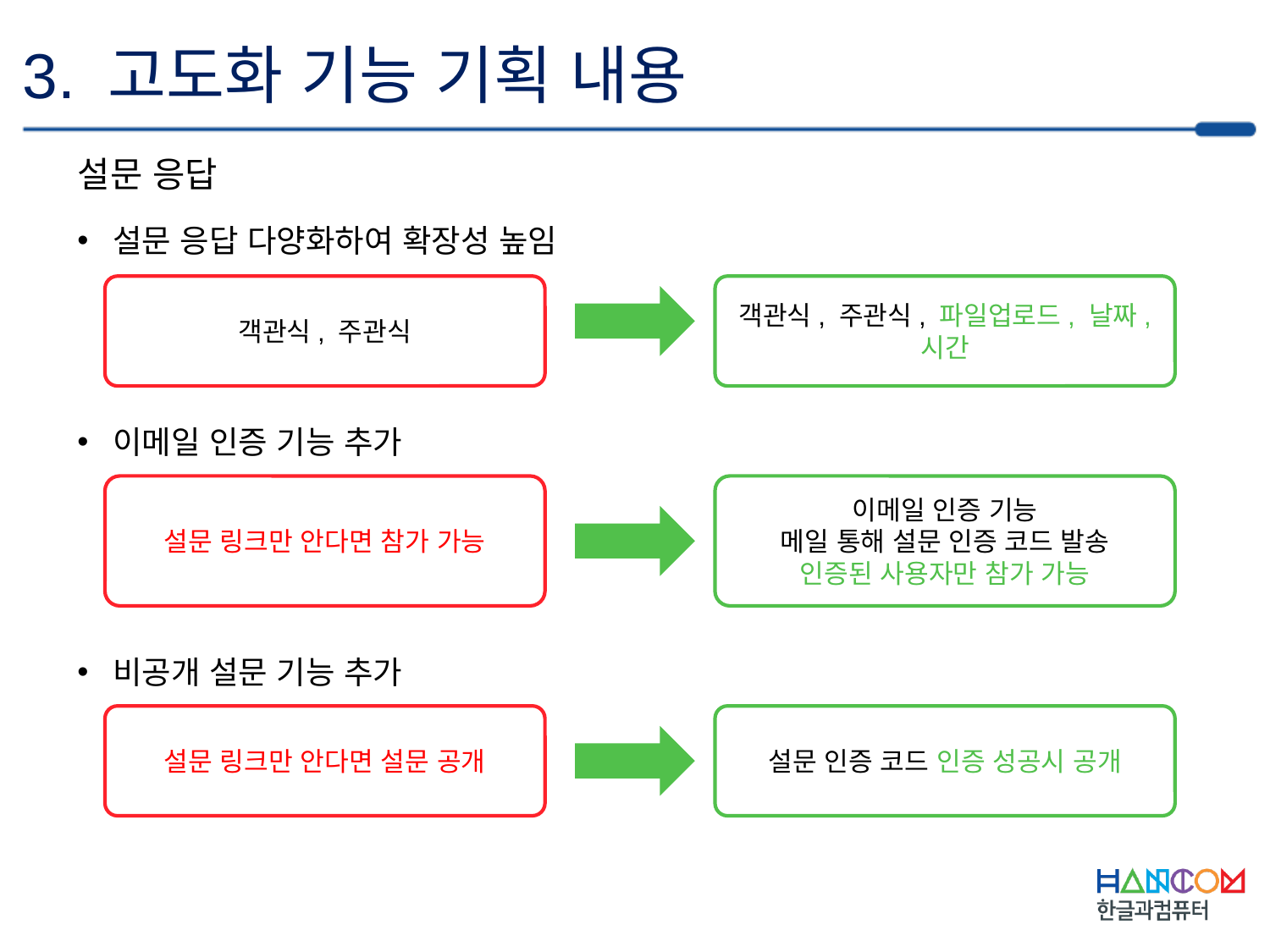

3. 고도화 기능 기획 내용
설문 응답
설문 응답 다양화하여 확장성 높임
객관식, 주관식
객관식, 주관식, 파일업로드, 날짜, 시간

이메일 인증 기능 추가
설문 링크만 안다면 참가 가능
이메일 인증 기능
메일 통해 설문 인증 코드 발송
인증된 사용자만 참가 가능

비공개 설문 기능 추가
설문 링크만 안다면 설문 공개
설문 인증 코드 인증 성공시 공개